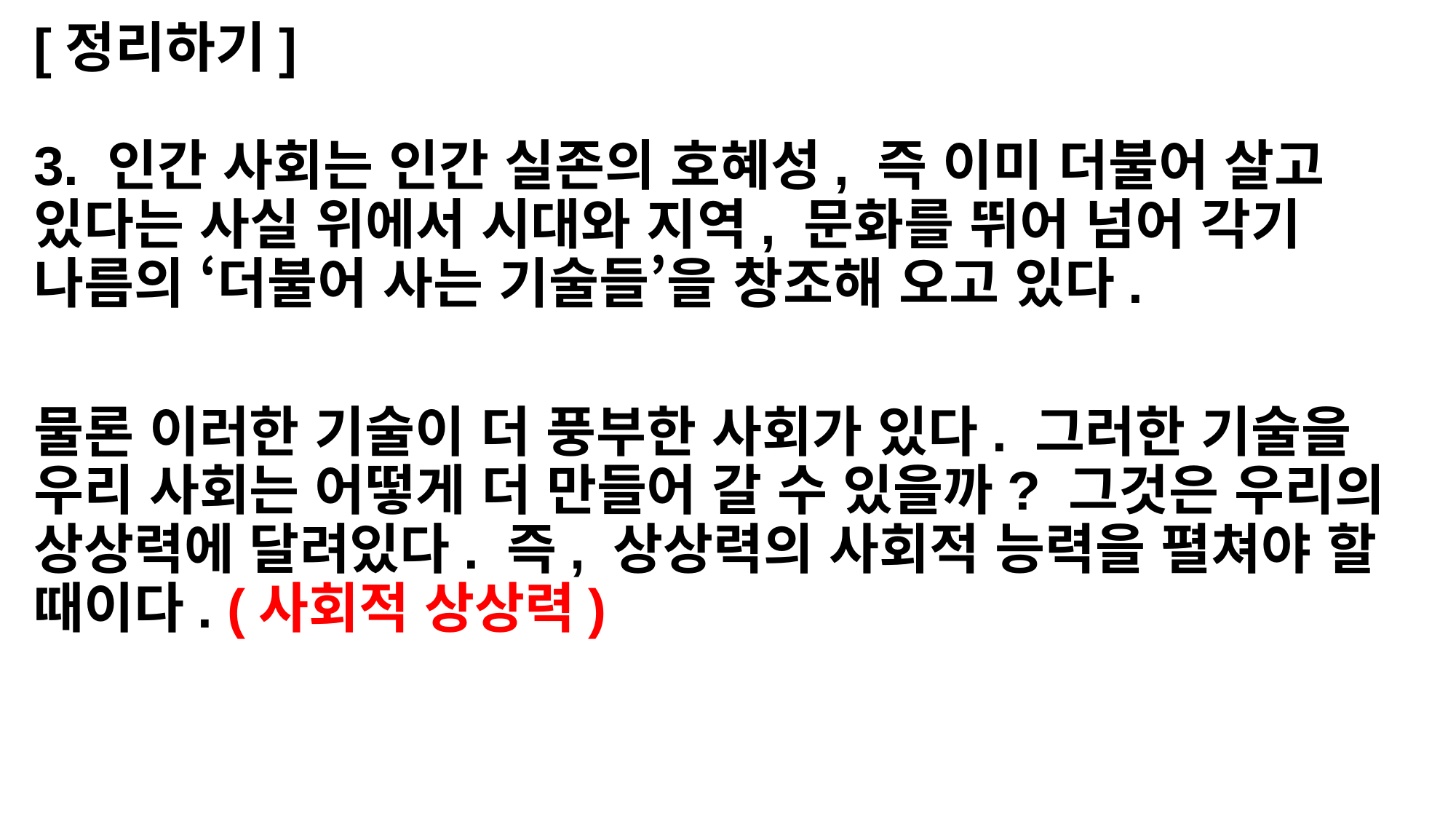

[정리하기]
3. 인간 사회는 인간 실존의 호혜성, 즉 이미 더불어 살고 있다는 사실 위에서 시대와 지역, 문화를 뛰어 넘어 각기 나름의 ‘더불어 사는 기술들’을 창조해 오고 있다.

물론 이러한 기술이 더 풍부한 사회가 있다. 그러한 기술을 우리 사회는 어떻게 더 만들어 갈 수 있을까? 그것은 우리의 상상력에 달려있다. 즉, 상상력의 사회적 능력을 펼쳐야 할 때이다. (사회적 상상력)